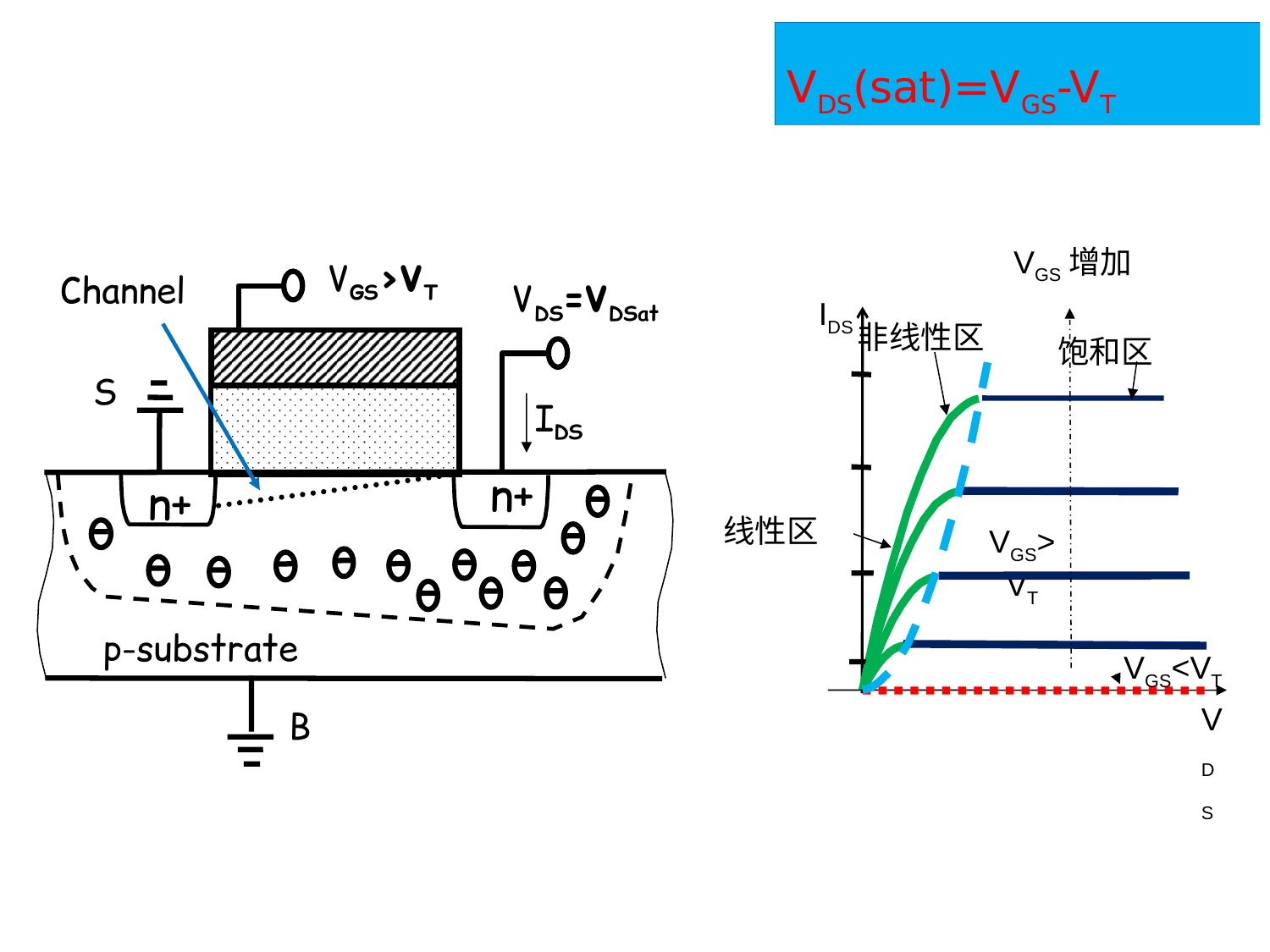

VDS(sat)=VGS-VT
VGS增加
IDS

VGS>VT

VGS<VT

VDS
非线性区

饱和区
线性区
VGS>VT
VDS=VDSat

S

IDS

n+
n+

 p-substrate

B

Channel
2